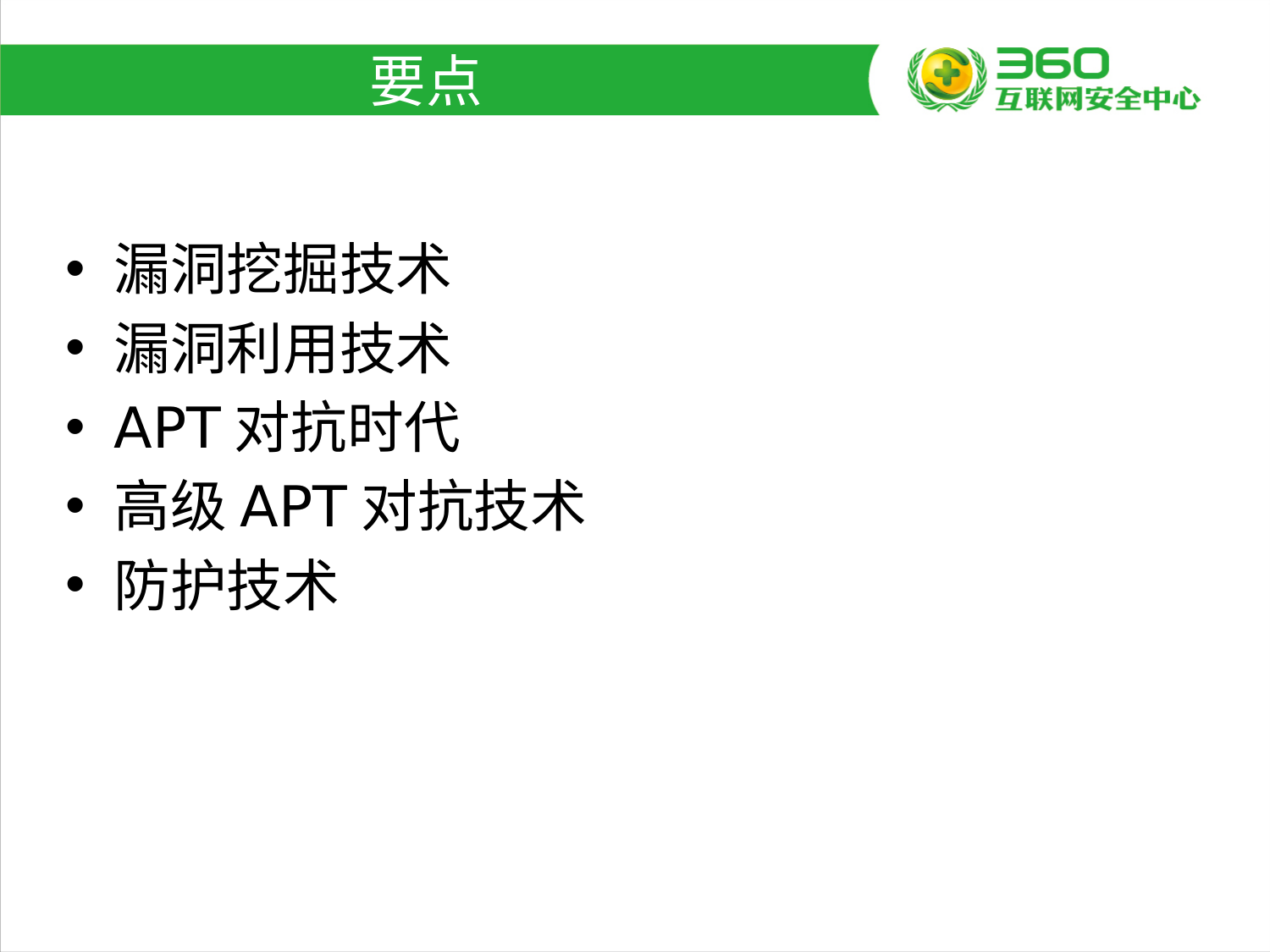

# 要点
漏洞挖掘技术
漏洞利用技术
APT对抗时代
高级APT对抗技术
防护技术